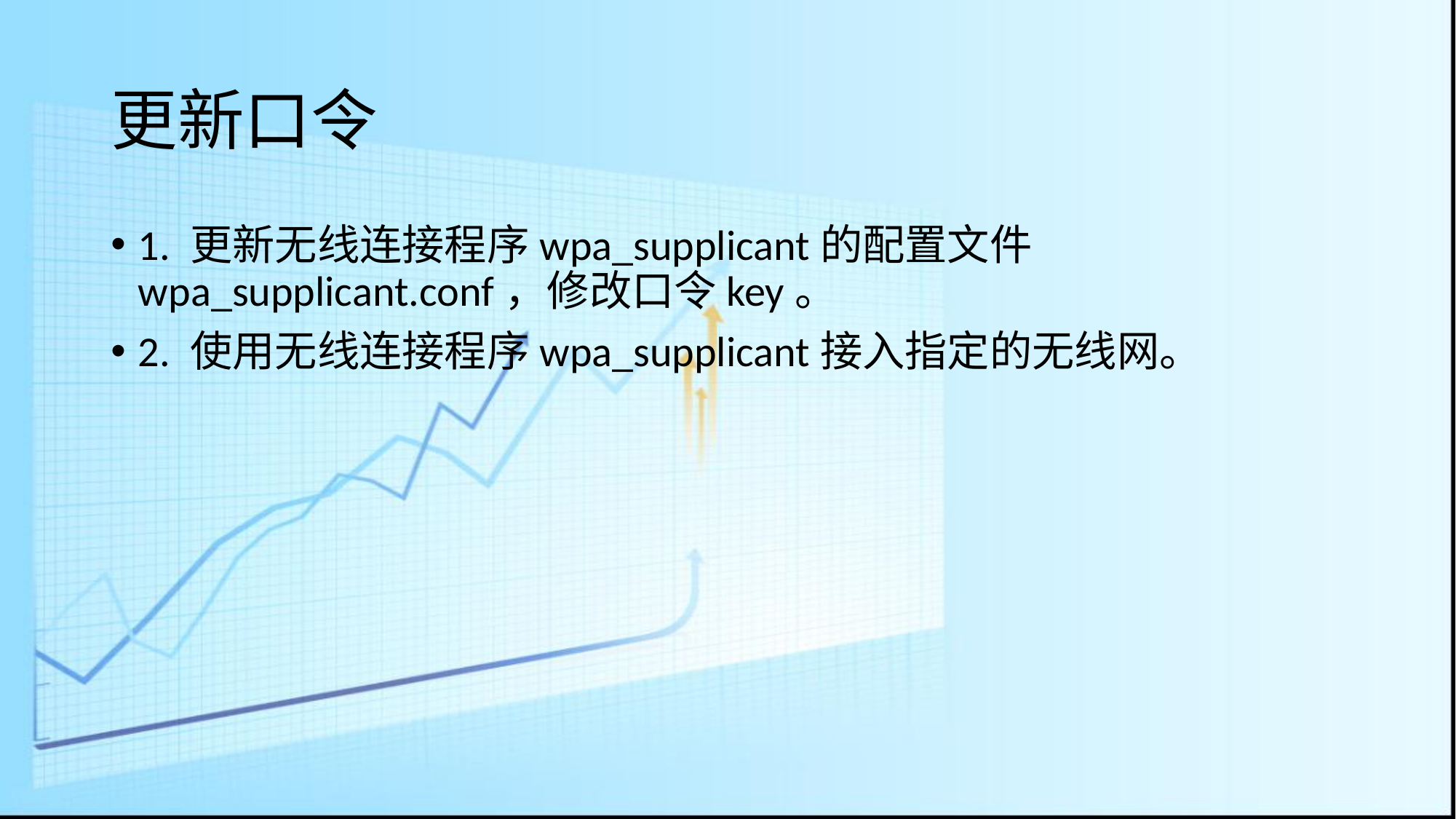

# 更新口令
1. 更新无线连接程序wpa_supplicant的配置文件wpa_supplicant.conf，修改口令key。
2. 使用无线连接程序wpa_supplicant接入指定的无线网。